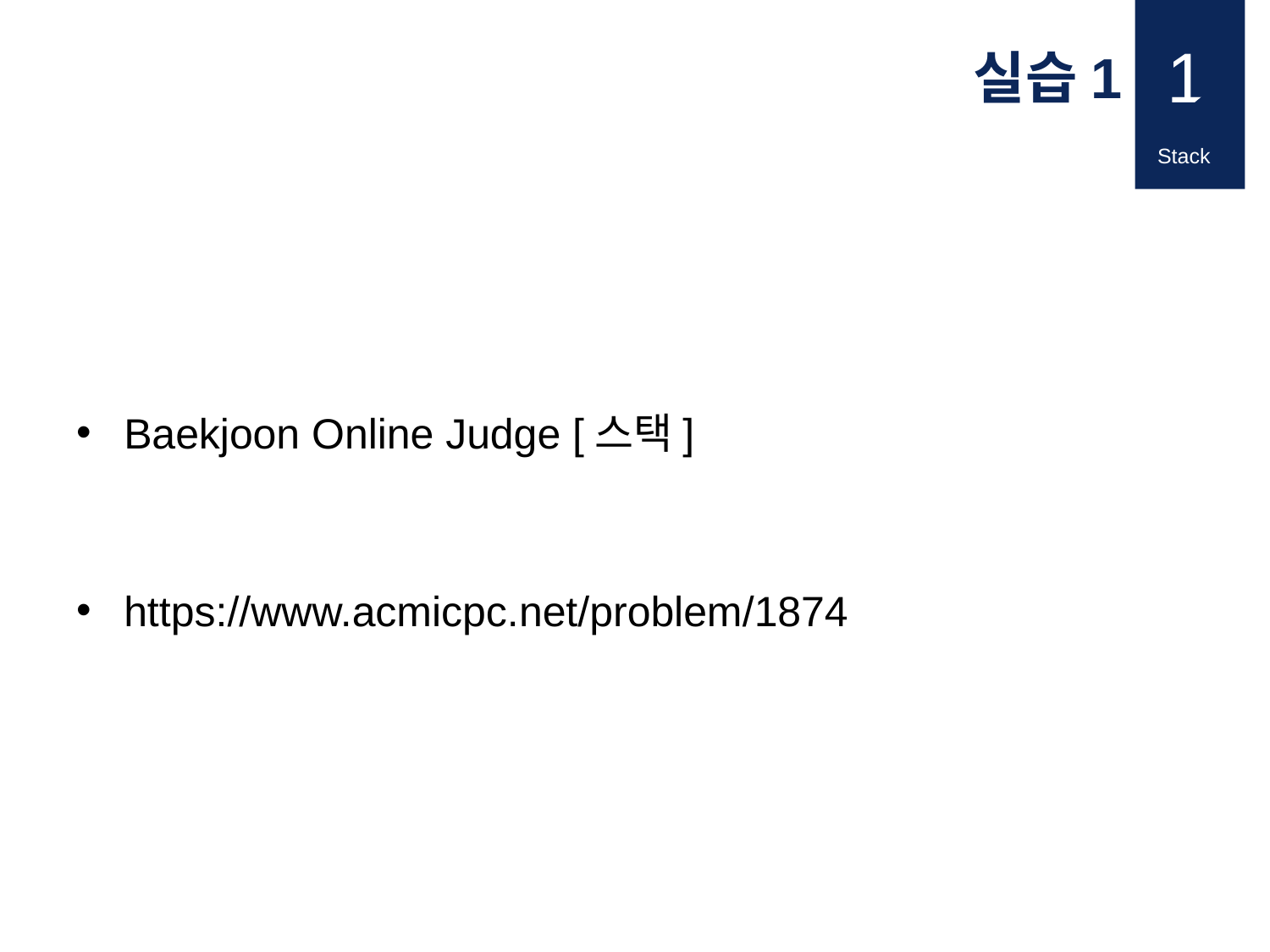

1

실습1
Stack

Baekjoon Online Judge [스택]

https://www.acmicpc.net/problem/1874